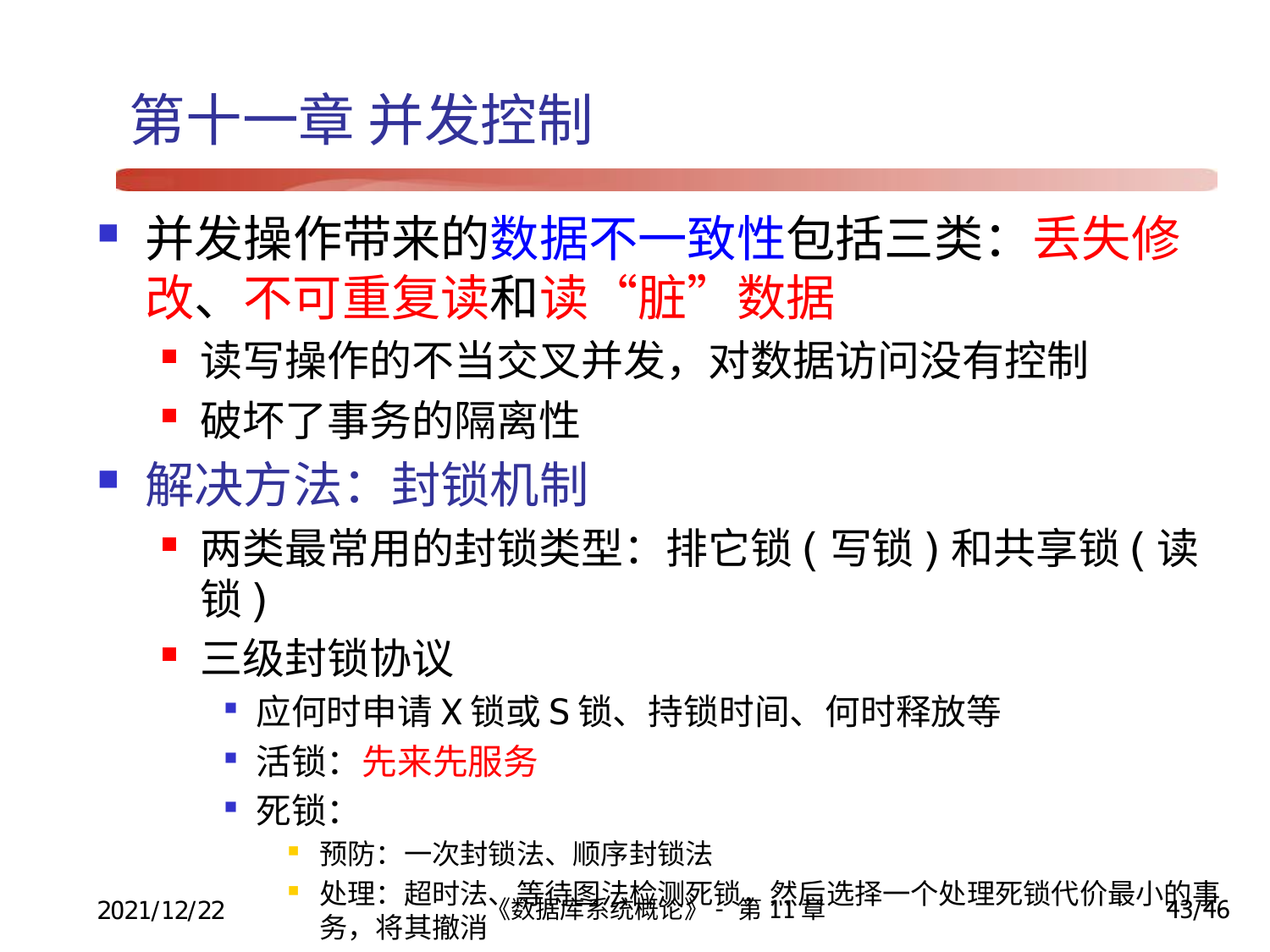

# 第十一章 并发控制
并发操作带来的数据不一致性包括三类：丢失修改、不可重复读和读“脏”数据
读写操作的不当交叉并发，对数据访问没有控制
破坏了事务的隔离性
解决方法：封锁机制
两类最常用的封锁类型：排它锁(写锁)和共享锁(读锁)
三级封锁协议
应何时申请X锁或S锁、持锁时间、何时释放等
活锁：先来先服务
死锁：
预防：一次封锁法、顺序封锁法
处理：超时法、等待图法检测死锁，然后选择一个处理死锁代价最小的事务，将其撤消

《数据库系统概论》- 第11章
43/46
2021/12/22